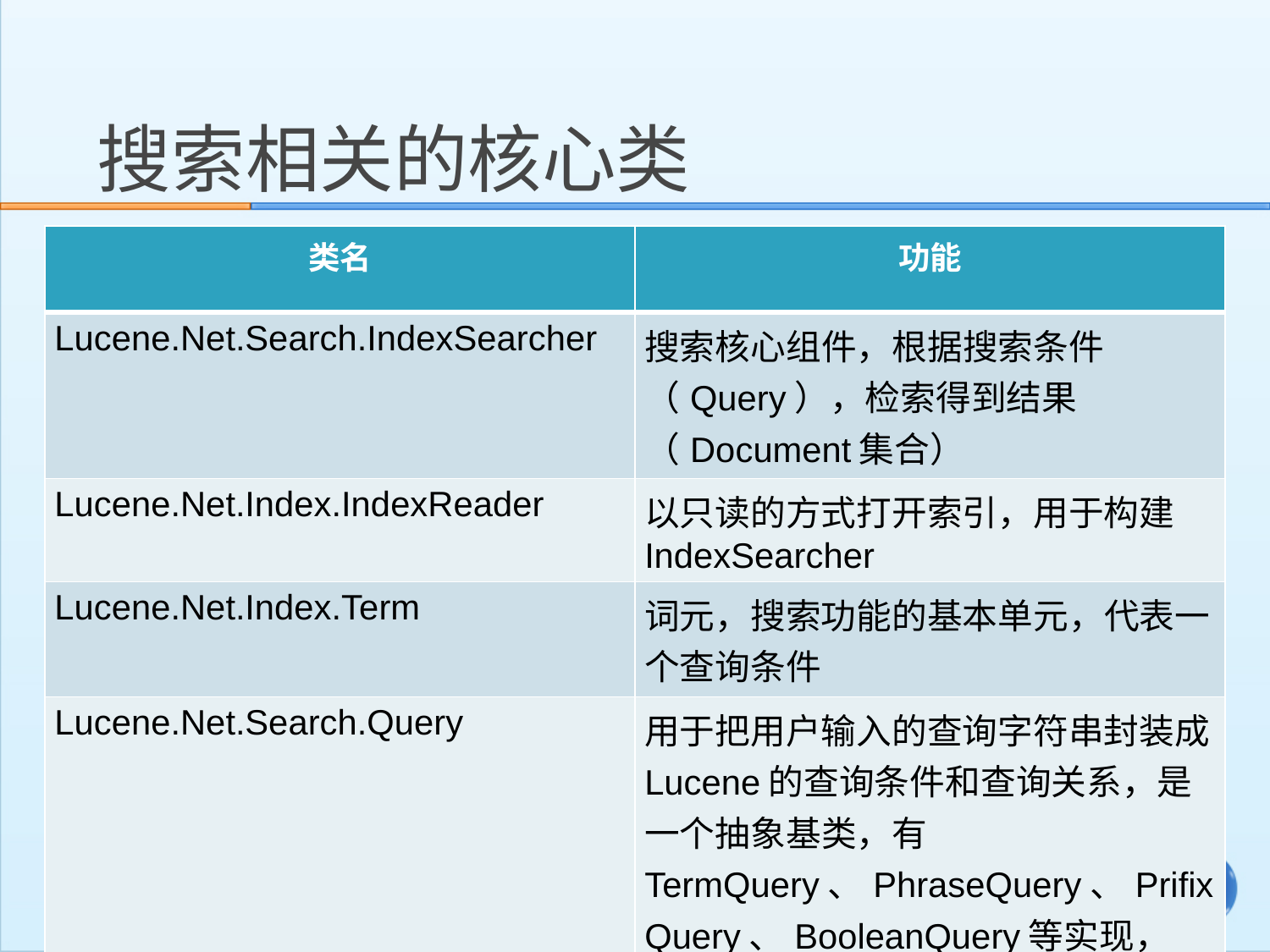

# 搜索相关的核心类
| 类名 | 功能 |
| --- | --- |
| Lucene.Net.Search.IndexSearcher | 搜索核心组件，根据搜索条件（Query），检索得到结果（Document集合） |
| Lucene.Net.Index.IndexReader | 以只读的方式打开索引，用于构建IndexSearcher |
| Lucene.Net.Index.Term | 词元，搜索功能的基本单元，代表一个查询条件 |
| Lucene.Net.Search.Query | 用于把用户输入的查询字符串封装成Lucene的查询条件和查询关系，是一个抽象基类，有TermQuery、PhraseQuery、PrifixQuery、BooleanQuery等实现， |